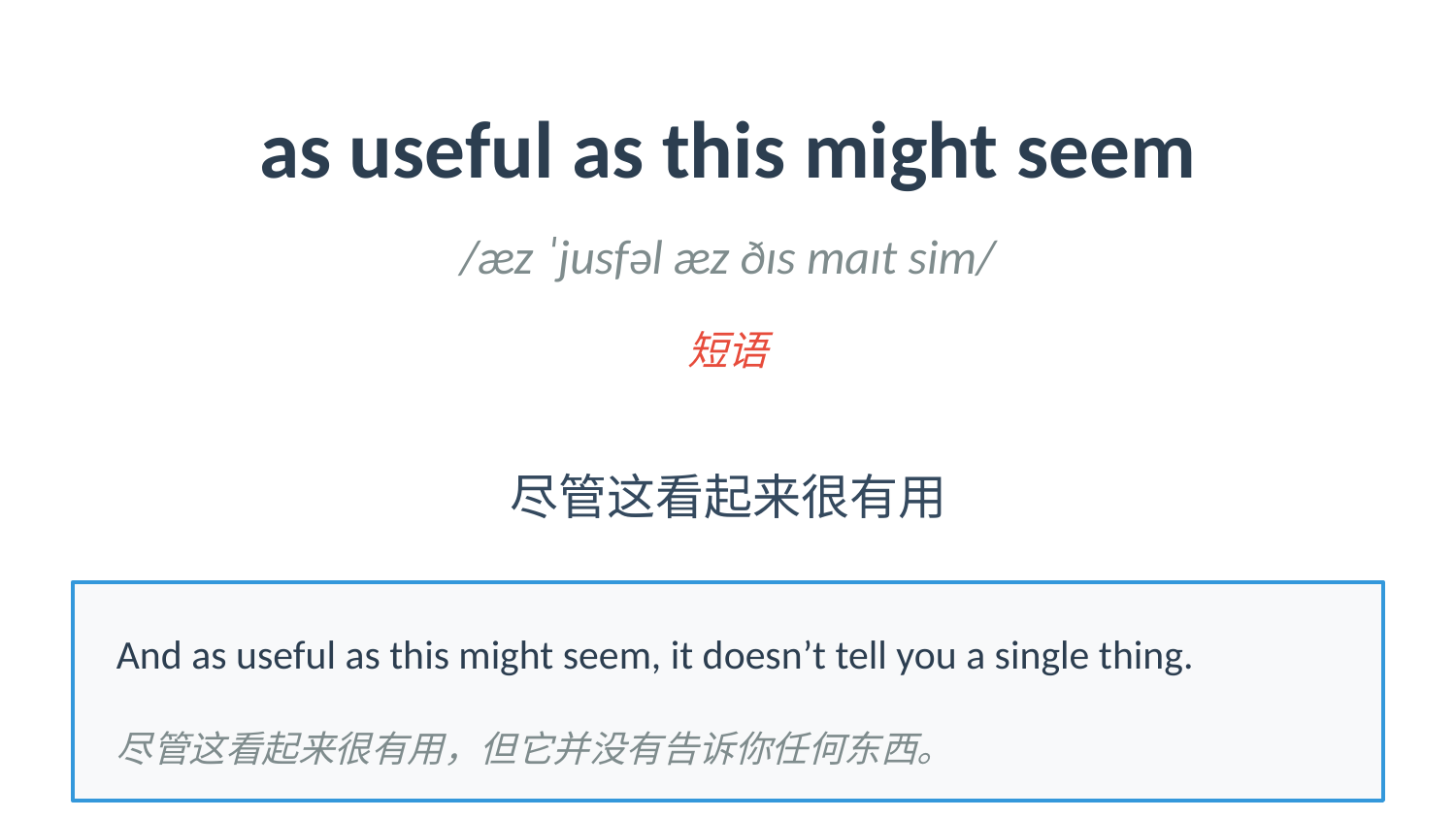

as useful as this might seem
/æz ˈjusfəl æz ðɪs maɪt sim/
短语
尽管这看起来很有用

And as useful as this might seem, it doesn’t tell you a single thing.

尽管这看起来很有用，但它并没有告诉你任何东西。